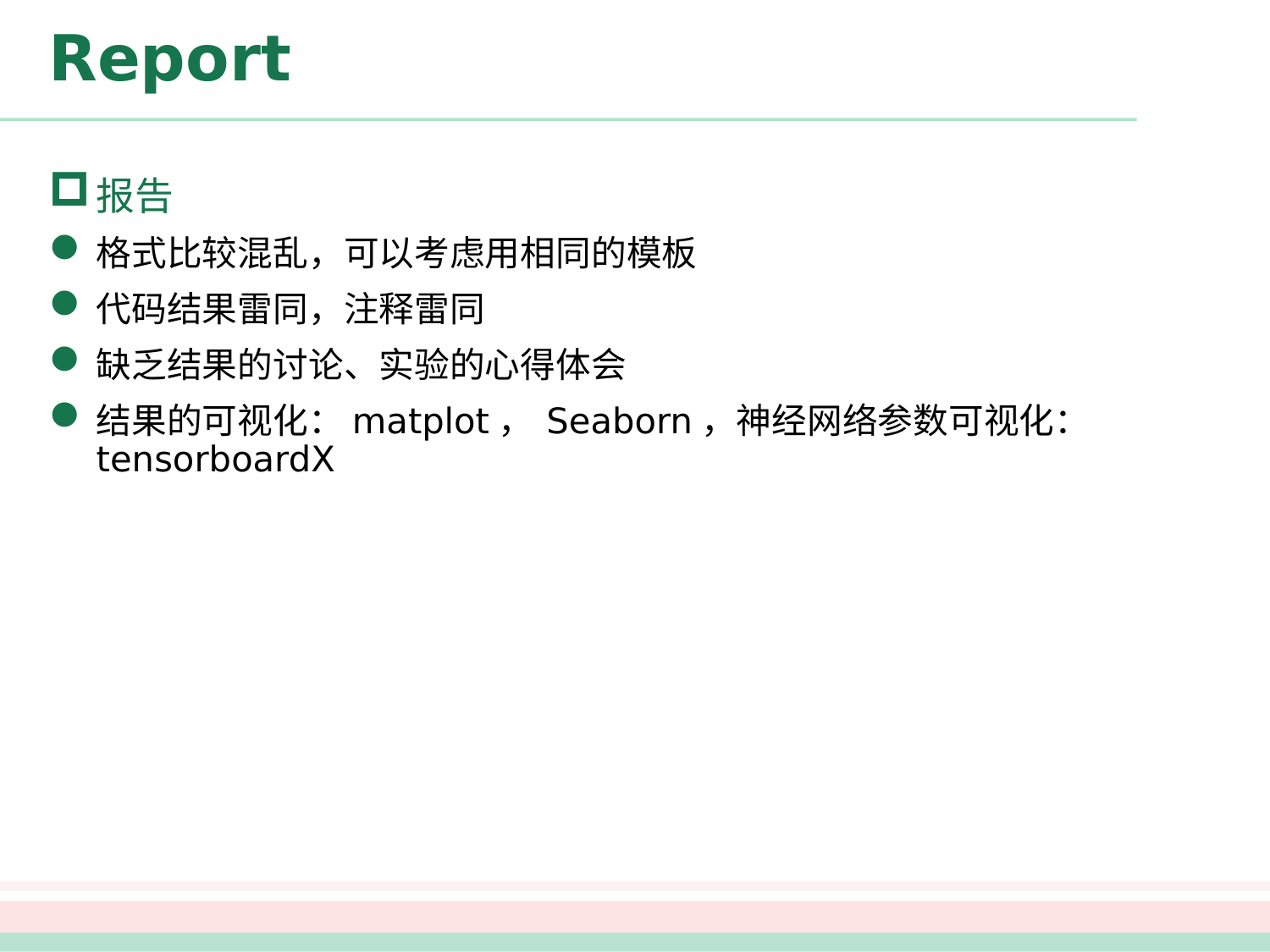

# Report
报告
格式比较混乱，可以考虑用相同的模板
代码结果雷同，注释雷同
缺乏结果的讨论、实验的心得体会
结果的可视化：matplot， Seaborn，神经网络参数可视化： tensorboardX